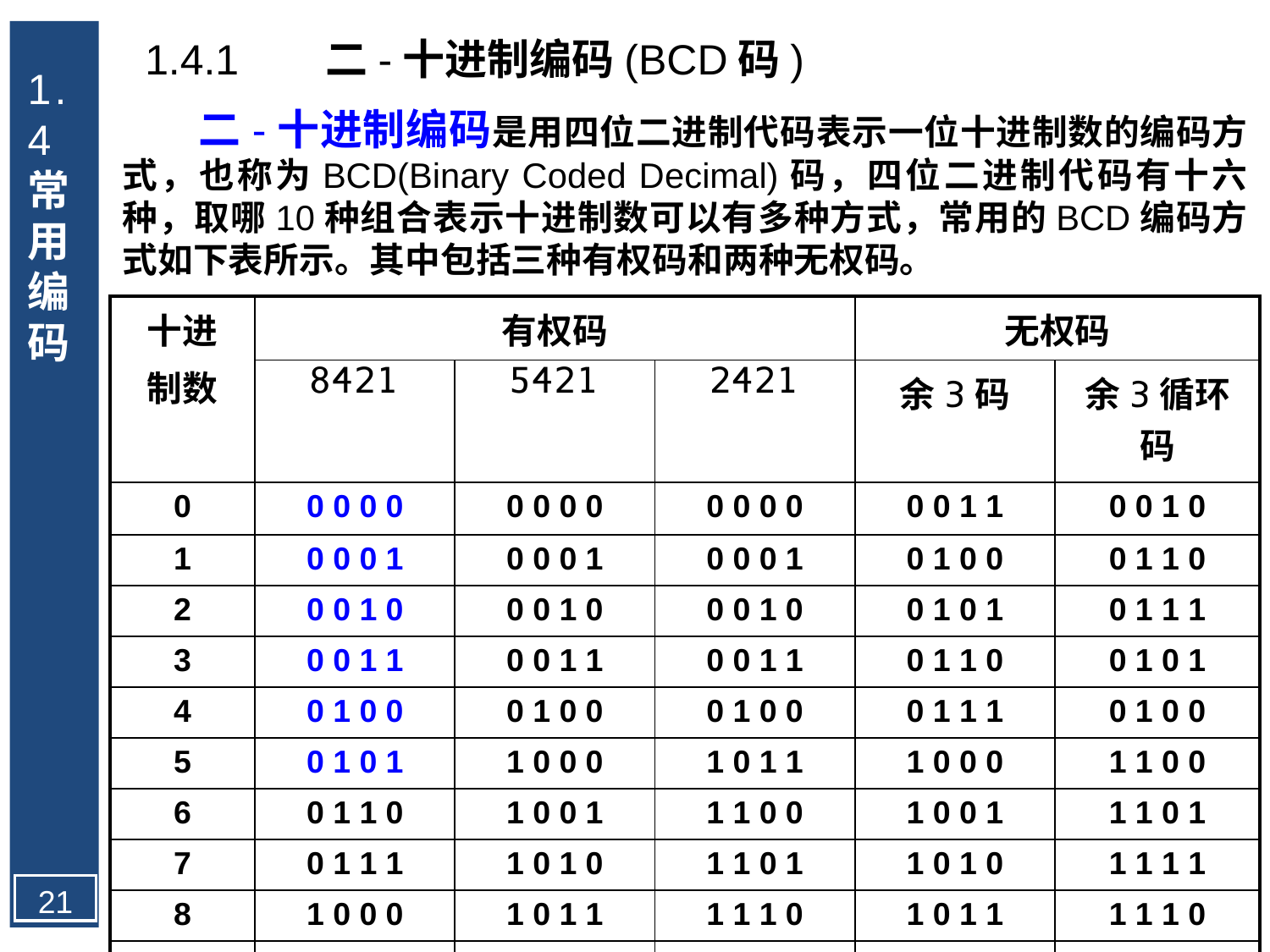

1.4  常用编码
1.4.1	 二-十进制编码(BCD码)
       二-十进制编码是用四位二进制代码表示一位十进制数的编码方式，也称为BCD(Binary Coded Decimal)码，四位二进制代码有十六种，取哪10种组合表示十进制数可以有多种方式，常用的BCD编码方式如下表所示。其中包括三种有权码和两种无权码。

| 十进 制数 | 有权码 |  |  | 无权码 |  |
| --- | --- | --- | --- | --- | --- |
|  | 8421 | 5421 | 2421 | 余3码 | 余3循环码 |
| 0 | 0 0 0 0 | 0 0 0 0 | 0 0 0 0 | 0 0 1 1 | 0 0 1 0 |
| 1 | 0 0 0 1 | 0 0 0 1 | 0 0 0 1 | 0 1 0 0 | 0 1 1 0 |
| 2 | 0 0 1 0 | 0 0 1 0 | 0 0 1 0 | 0 1 0 1 | 0 1 1 1 |
| 3 | 0 0 1 1 | 0 0 1 1 | 0 0 1 1 | 0 1 1 0 | 0 1 0 1 |
| 4 | 0 1 0 0 | 0 1 0 0 | 0 1 0 0 | 0 1 1 1 | 0 1 0 0 |
| 5 | 0 1 0 1 | 1 0 0 0 | 1 0 1 1 | 1 0 0 0 | 1 1 0 0 |
| 6 | 0 1 1 0 | 1 0 0 1 | 1 1 0 0 | 1 0 0 1 | 1 1 0 1 |
| 7 | 0 1 1 1 | 1 0 1 0 | 1 1 0 1 | 1 0 1 0 | 1 1 1 1 |
| 8 | 1 0 0 0 | 1 0 1 1 | 1 1 1 0 | 1 0 1 1 | 1 1 1 0 |
| 9 | 1 0 0 1 | 1 1 0 0 | 1 1 1 1 | 1 1 0 0 | 1 0 1 0 |
21